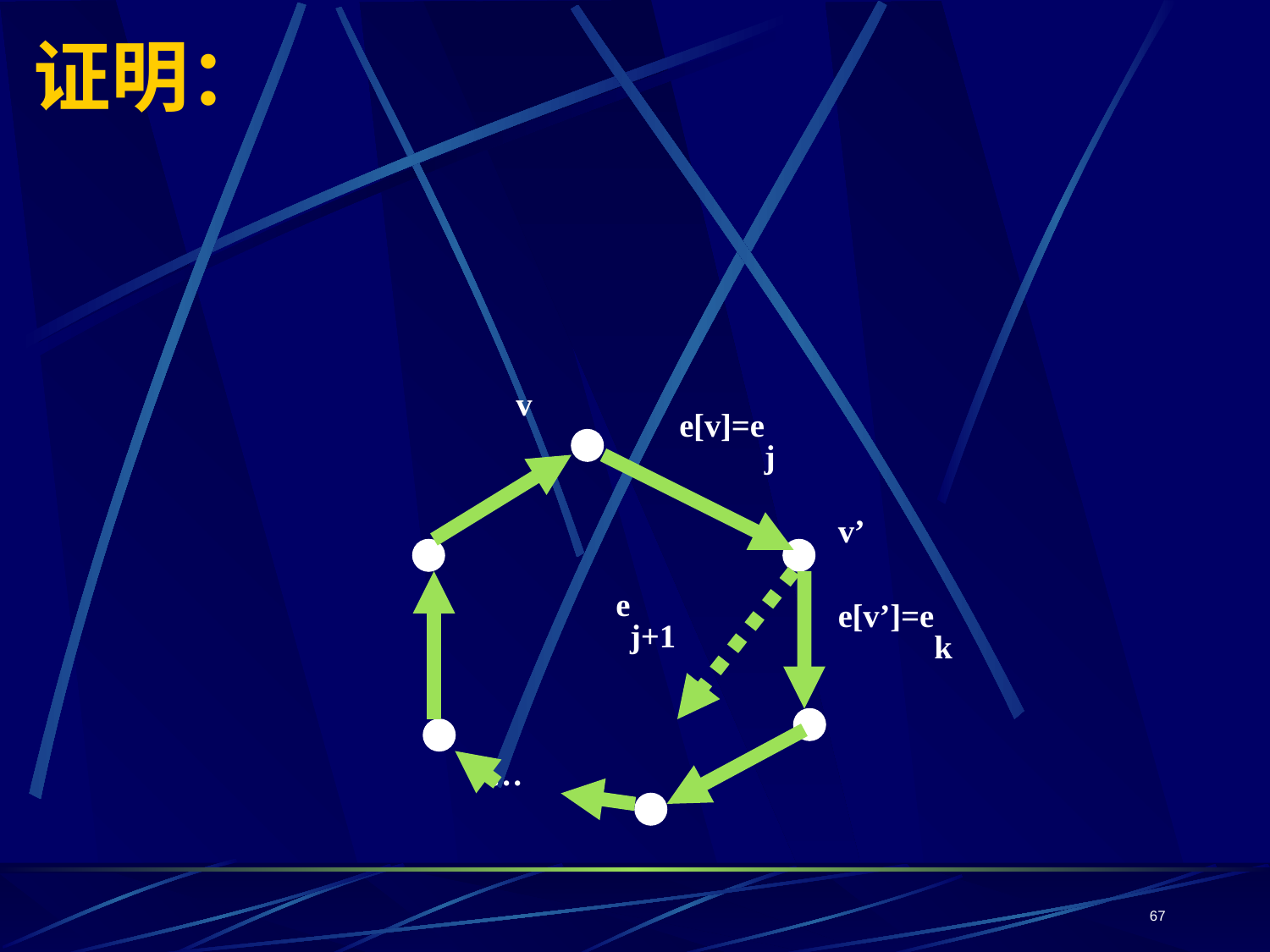

# 证明：

v
e[v]=ej

v’

ej+1

e[v’]=ek

…

67